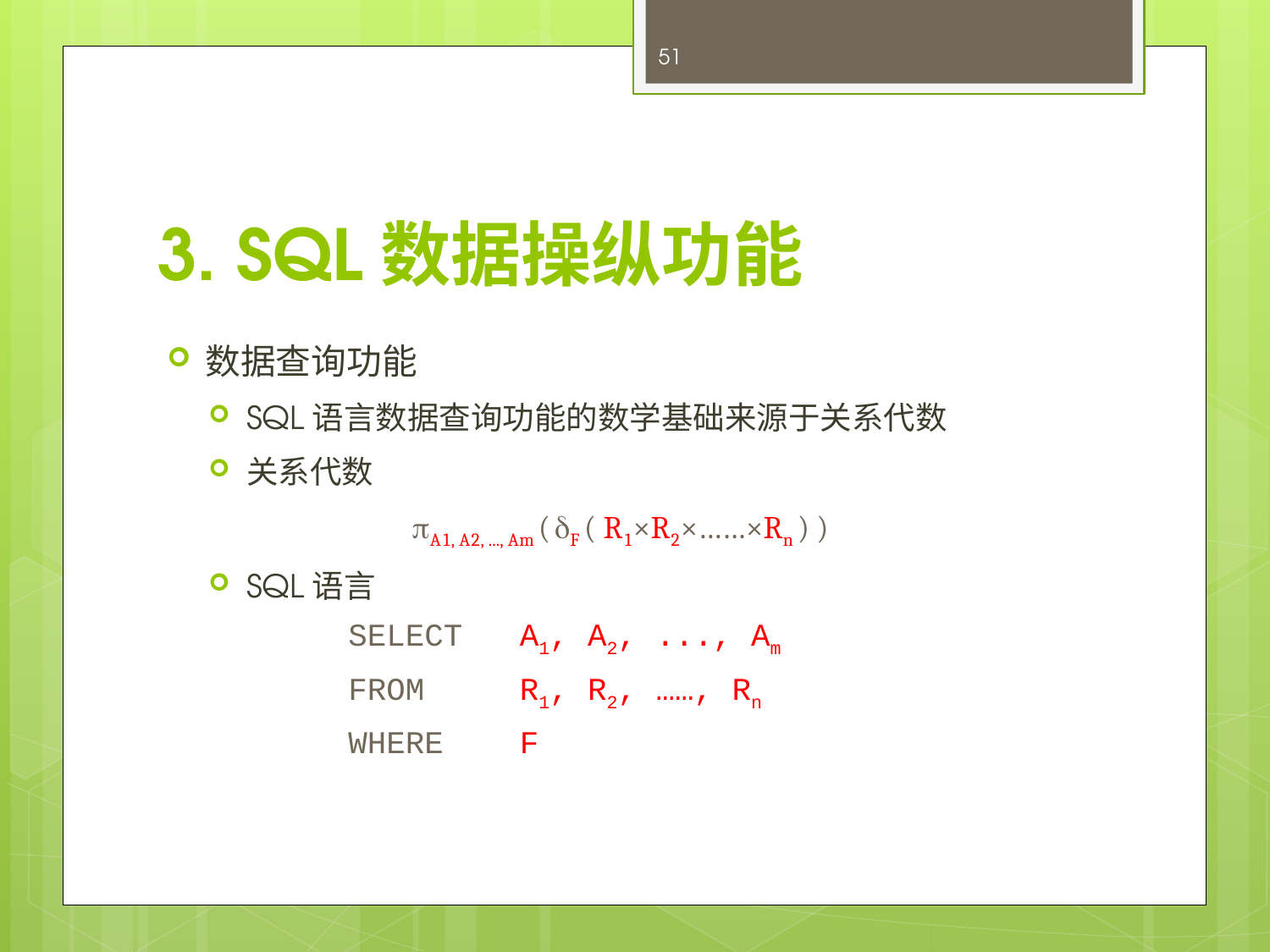

51
# 3. SQL数据操纵功能
数据查询功能
SQL语言数据查询功能的数学基础来源于关系代数
关系代数
πA1, A2, ..., Am ( δF ( R1×R2×……×Rn ) )
SQL语言
SELECT   A1, A2, ..., Am
FROM     R1, R2, ……, Rn
WHERE    F